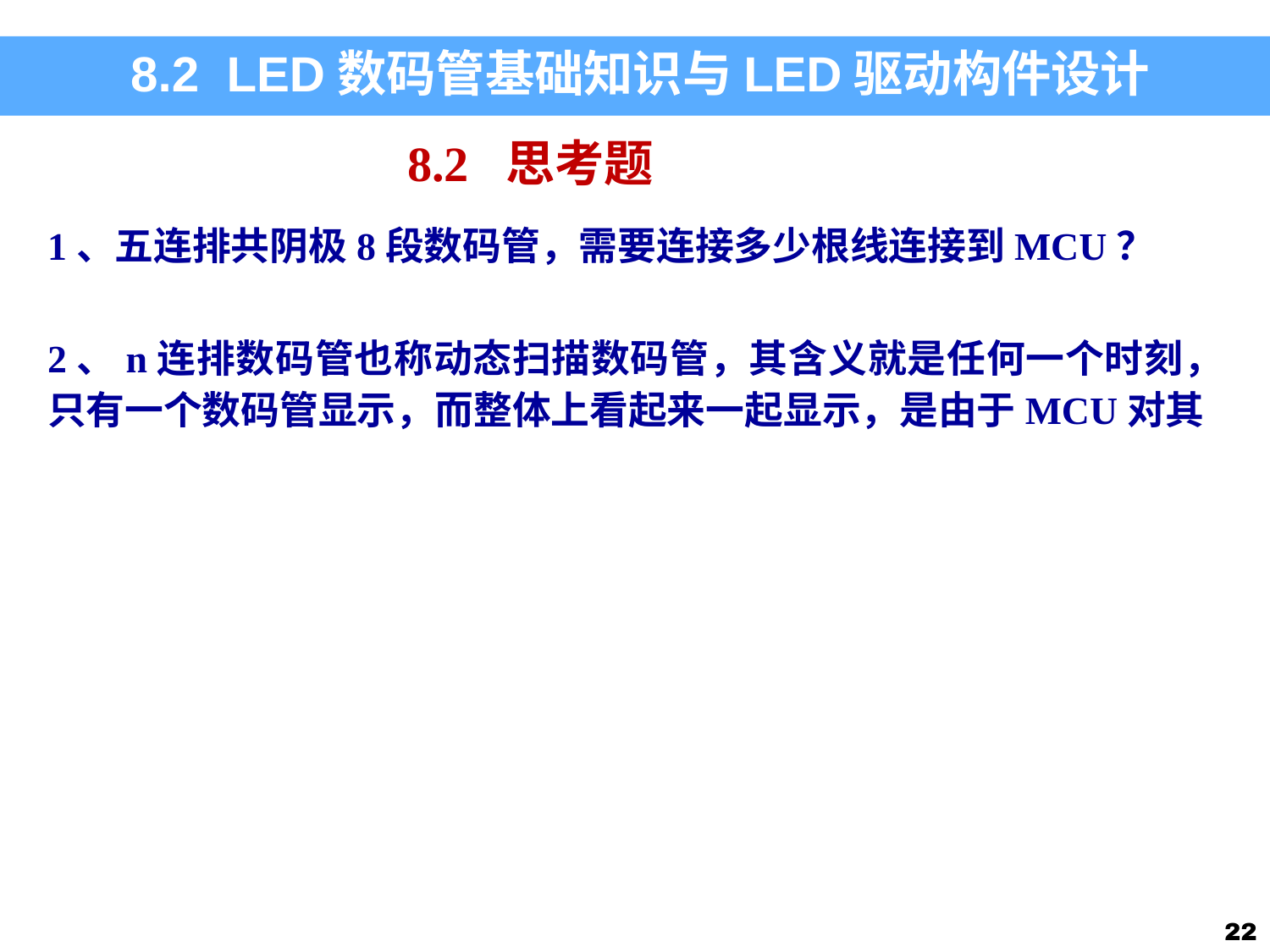

8.2  LED数码管基础知识与LED驱动构件设计
8.2  思考题
1、五连排共阴极8段数码管，需要连接多少根线连接到MCU？

2、n连排数码管也称动态扫描数码管，其含义就是任何一个时刻，只有一个数码管显示，而整体上看起来一起显示，是由于MCU对其
22